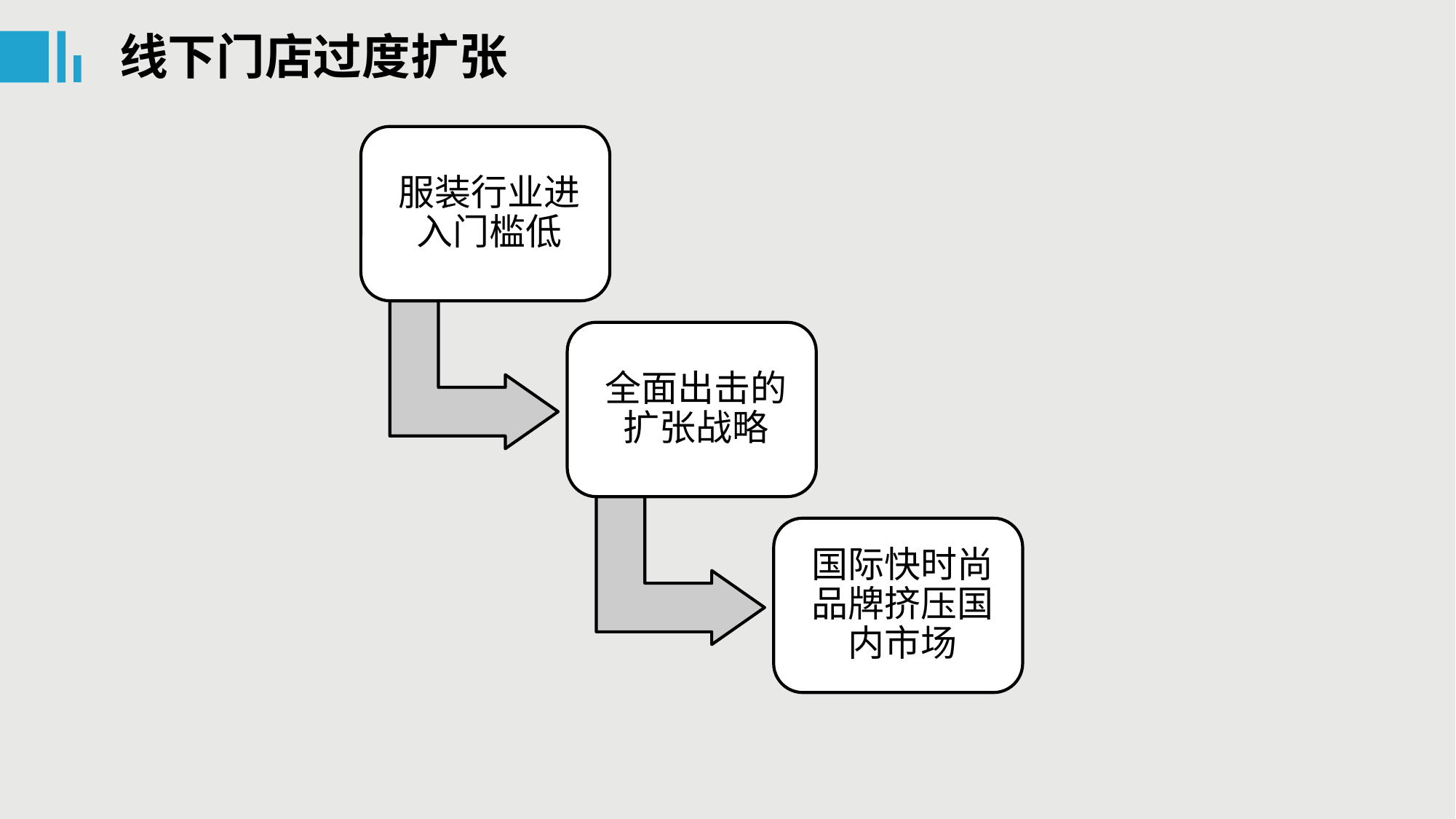

线下门店过度扩张

服装行业进入门槛低
全面出击的扩张战略
国际快时尚品牌挤压国内市场